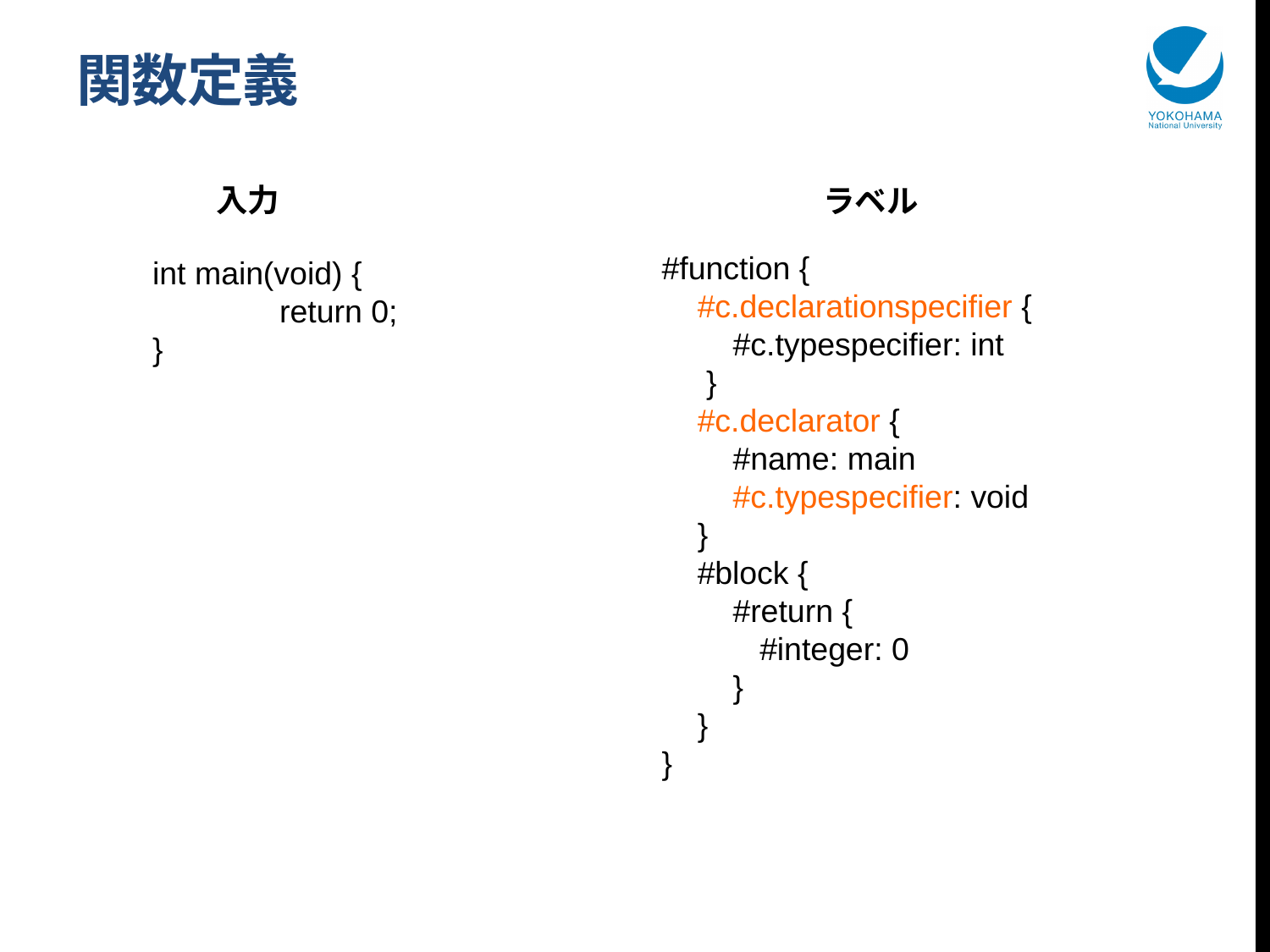

# 関数定義
入力
ラベル
     #function {
         #c.declarationspecifier {
             #c.typespecifier: int
          }
         #c.declarator {
             #name: main
             #c.typespecifier: void
         }
         #block {
             #return {
                #integer: 0
             }
         }
     }
int main(void) {
	return 0;
}